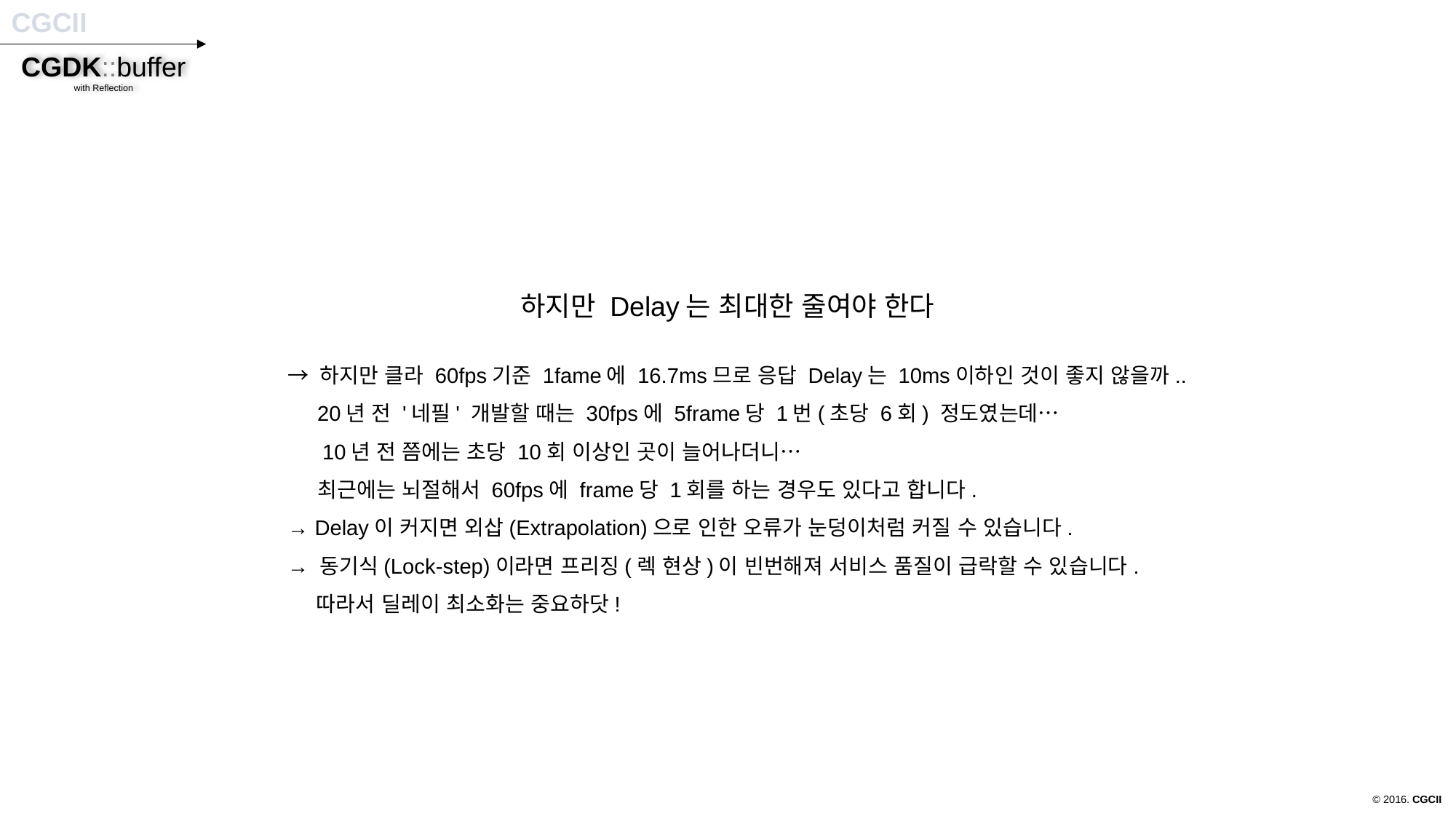

CGCII
CGDK::buffer
with Reflection

하지만 Delay는 최대한 줄여야 한다
→ 하지만 클라 60fps기준 1fame에 16.7ms므로 응답 Delay는 10ms이하인 것이 좋지 않을까..
     20년 전 '네필' 개발할 때는 30fps에 5frame당 1번(초당 6회) 정도였는데…
     10년 전 쯤에는 초당 10회 이상인 곳이 늘어나더니…
     최근에는 뇌절해서 60fps에 frame당 1회를 하는 경우도 있다고 합니다.
→ Delay이 커지면 외삽(Extrapolation)으로 인한 오류가 눈덩이처럼 커질 수 있습니다.
→ 동기식(Lock-step)이라면 프리징(렉 현상)이 빈번해져 서비스 품질이 급락할 수 있습니다.
    따라서 딜레이 최소화는 중요하닷!
© 2016. CGCII